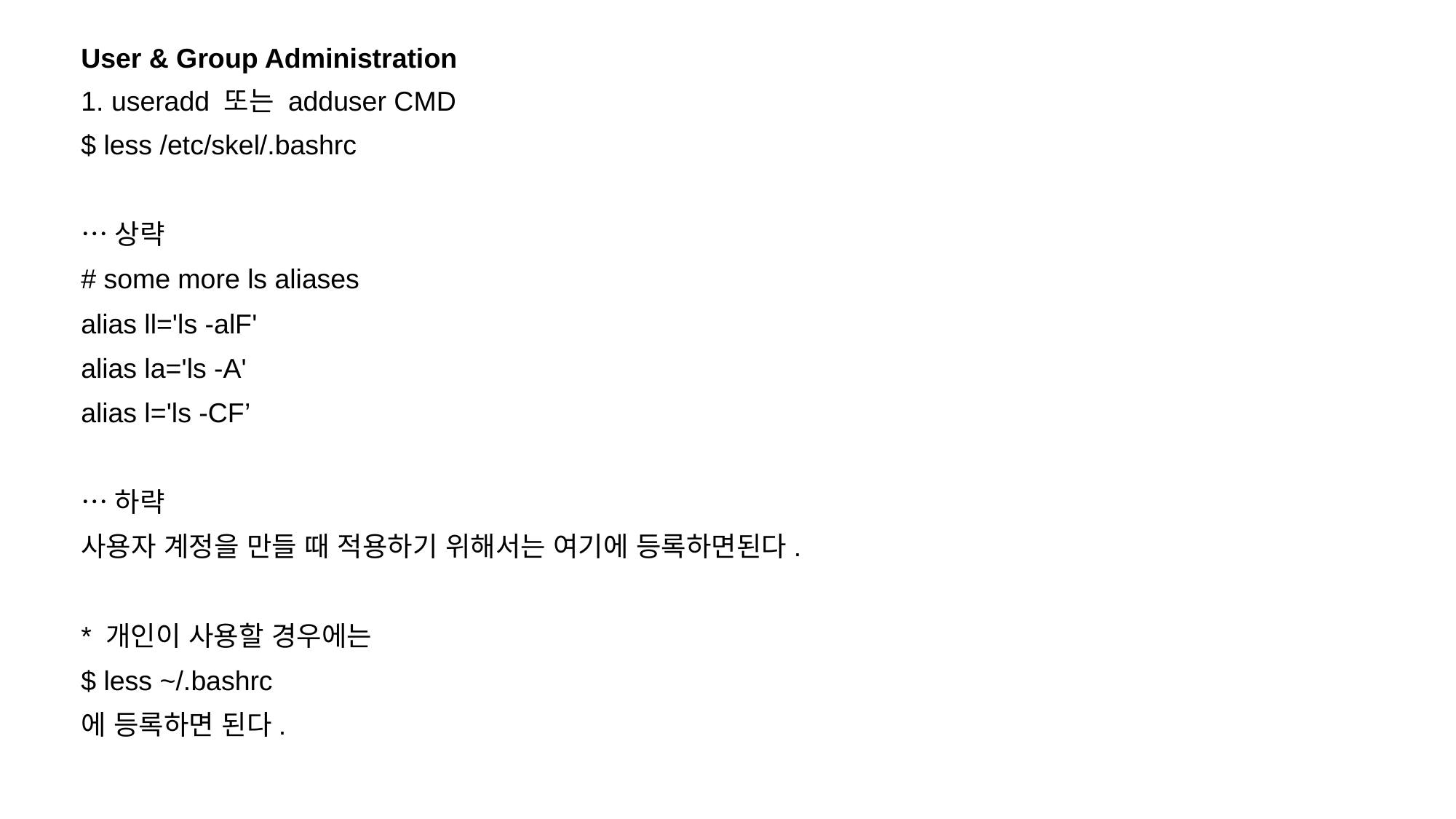

User & Group Administration
1. useradd 또는 adduser CMD
$ less /etc/skel/.bashrc

…상략
# some more ls aliases
alias ll='ls -alF'
alias la='ls -A'
alias l='ls -CF’

…하략
사용자 계정을 만들 때 적용하기 위해서는 여기에 등록하면된다.

* 개인이 사용할 경우에는
$ less ~/.bashrc
에 등록하면 된다.